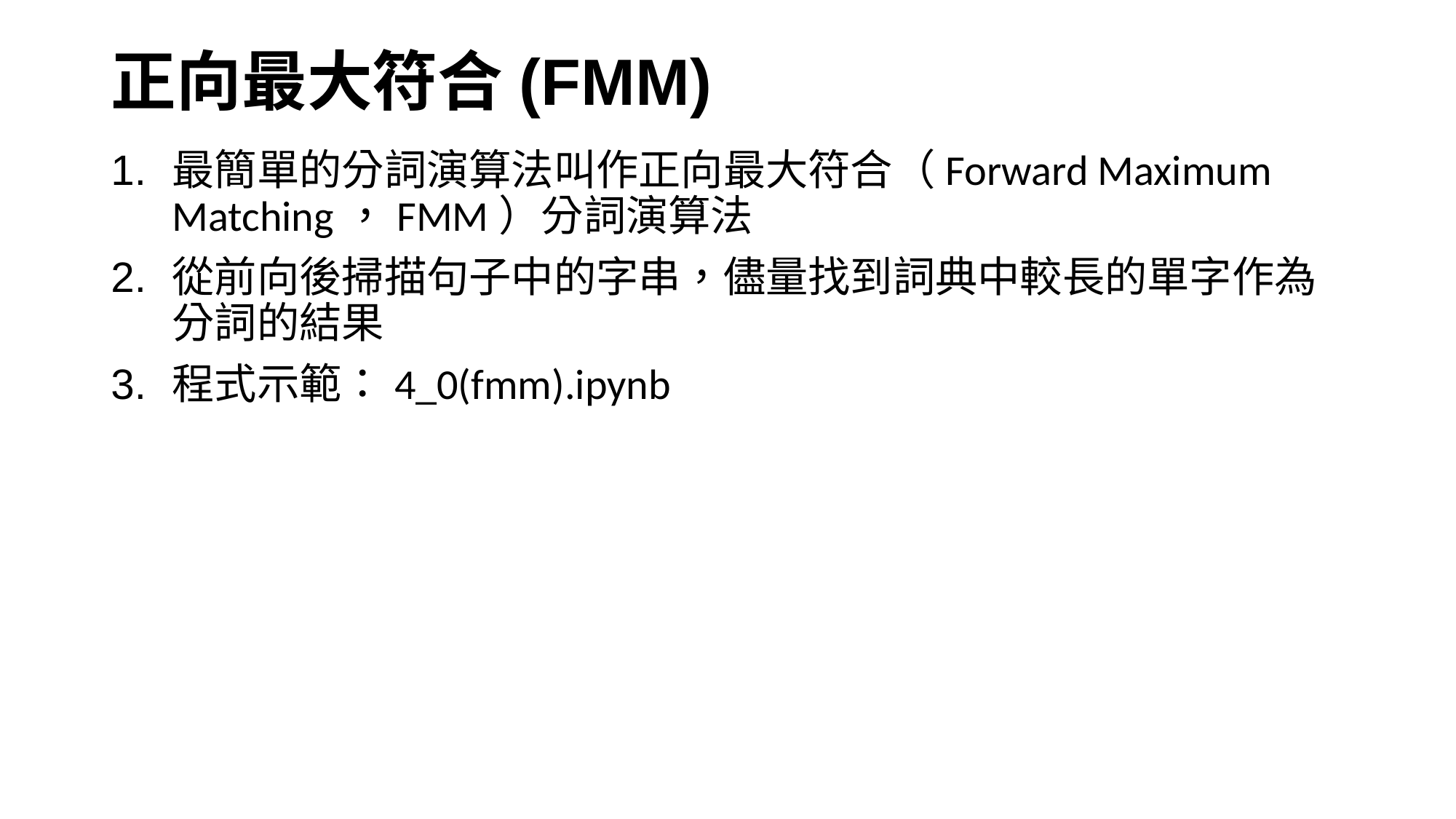

# 正向最大符合(FMM)
最簡單的分詞演算法叫作正向最大符合（Forward Maximum Matching，FMM）分詞演算法
從前向後掃描句子中的字串，儘量找到詞典中較長的單字作為分詞的結果
程式示範：4_0(fmm).ipynb